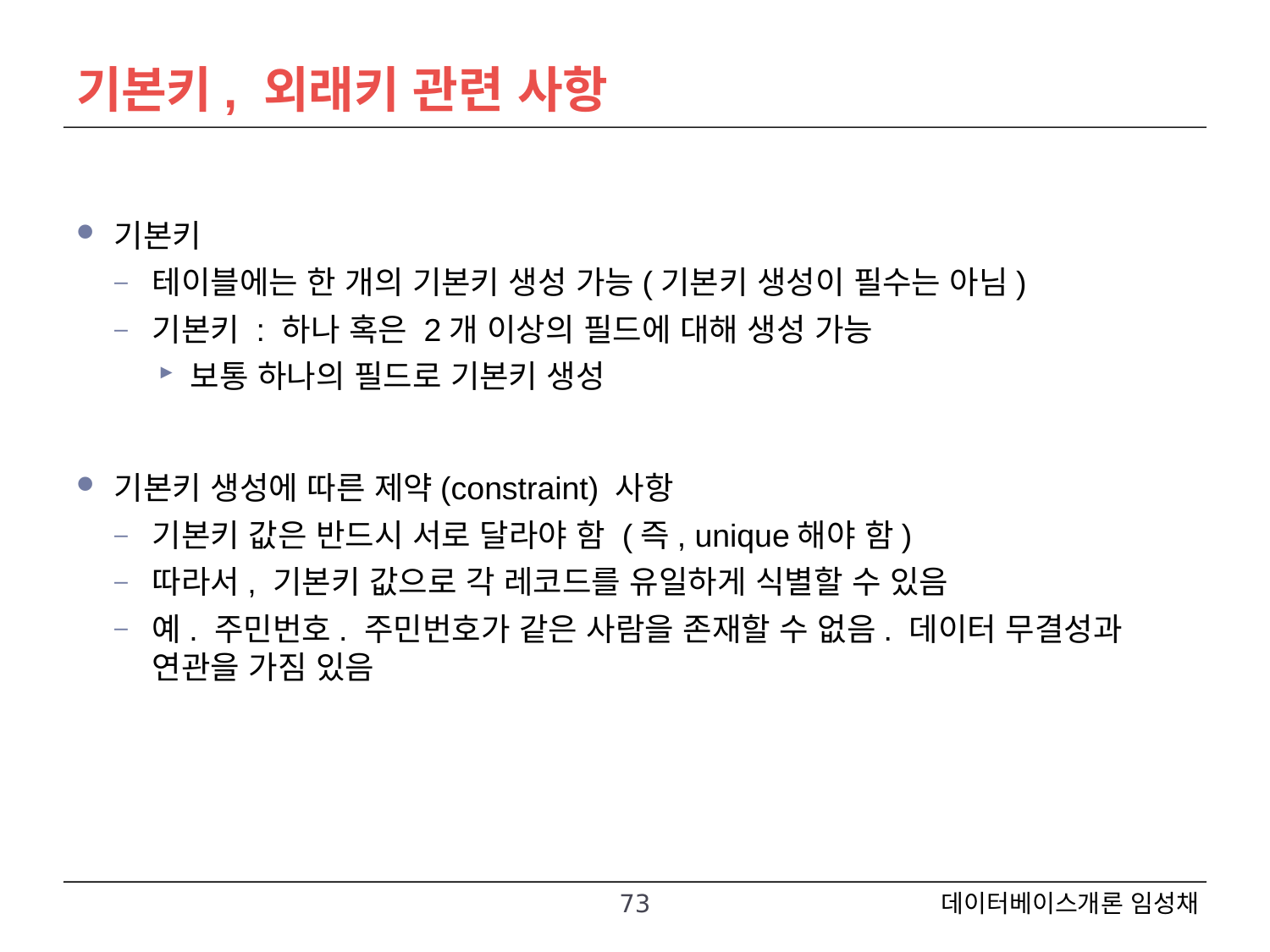

# 기본키, 외래키 관련 사항
기본키
테이블에는 한 개의 기본키 생성 가능(기본키 생성이 필수는 아님)
기본키 : 하나 혹은 2개 이상의 필드에 대해 생성 가능
보통 하나의 필드로 기본키 생성

기본키 생성에 따른 제약(constraint) 사항
기본키 값은 반드시 서로 달라야 함 (즉, unique해야 함)
따라서, 기본키 값으로 각 레코드를 유일하게 식별할 수 있음
예. 주민번호. 주민번호가 같은 사람을 존재할 수 없음. 데이터 무결성과 연관을 가짐 있음

73
데이터베이스개론 임성채